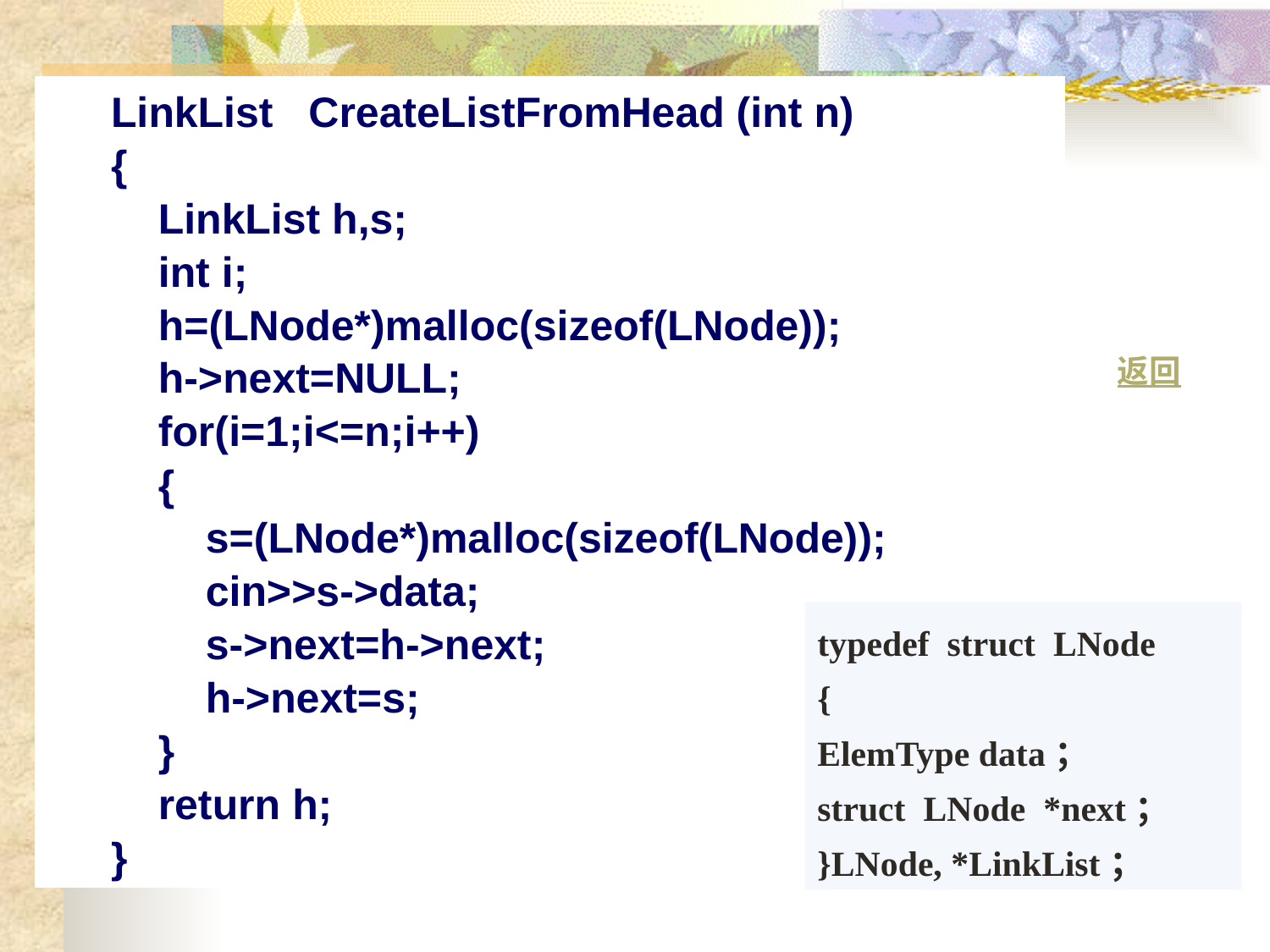

LinkList   CreateListFromHead (int n)
{
    LinkList h,s;
    int i;
    h=(LNode*)malloc(sizeof(LNode));
    h->next=NULL;
    for(i=1;i<=n;i++)
    {
        s=(LNode*)malloc(sizeof(LNode));
        cin>>s->data;
        s->next=h->next;
        h->next=s;
    }
    return h;
}
② 建立单链表
头插法建表
算法
返回
typedef  struct  LNode
{
ElemType data；
struct  LNode  *next；
}LNode, *LinkList；